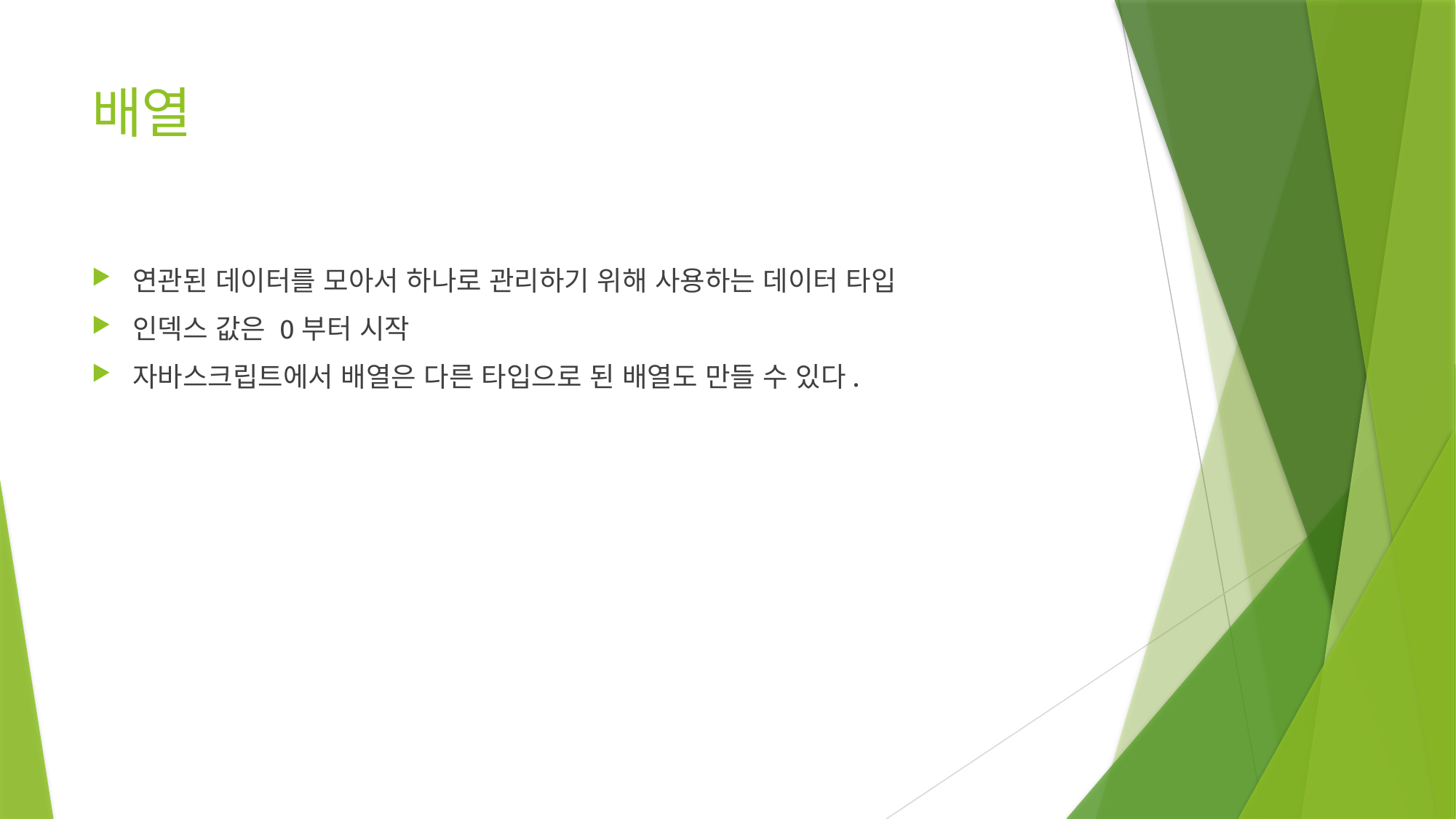

# 배열
연관된 데이터를 모아서 하나로 관리하기 위해 사용하는 데이터 타입
인덱스 값은 0부터 시작
자바스크립트에서 배열은 다른 타입으로 된 배열도 만들 수 있다.